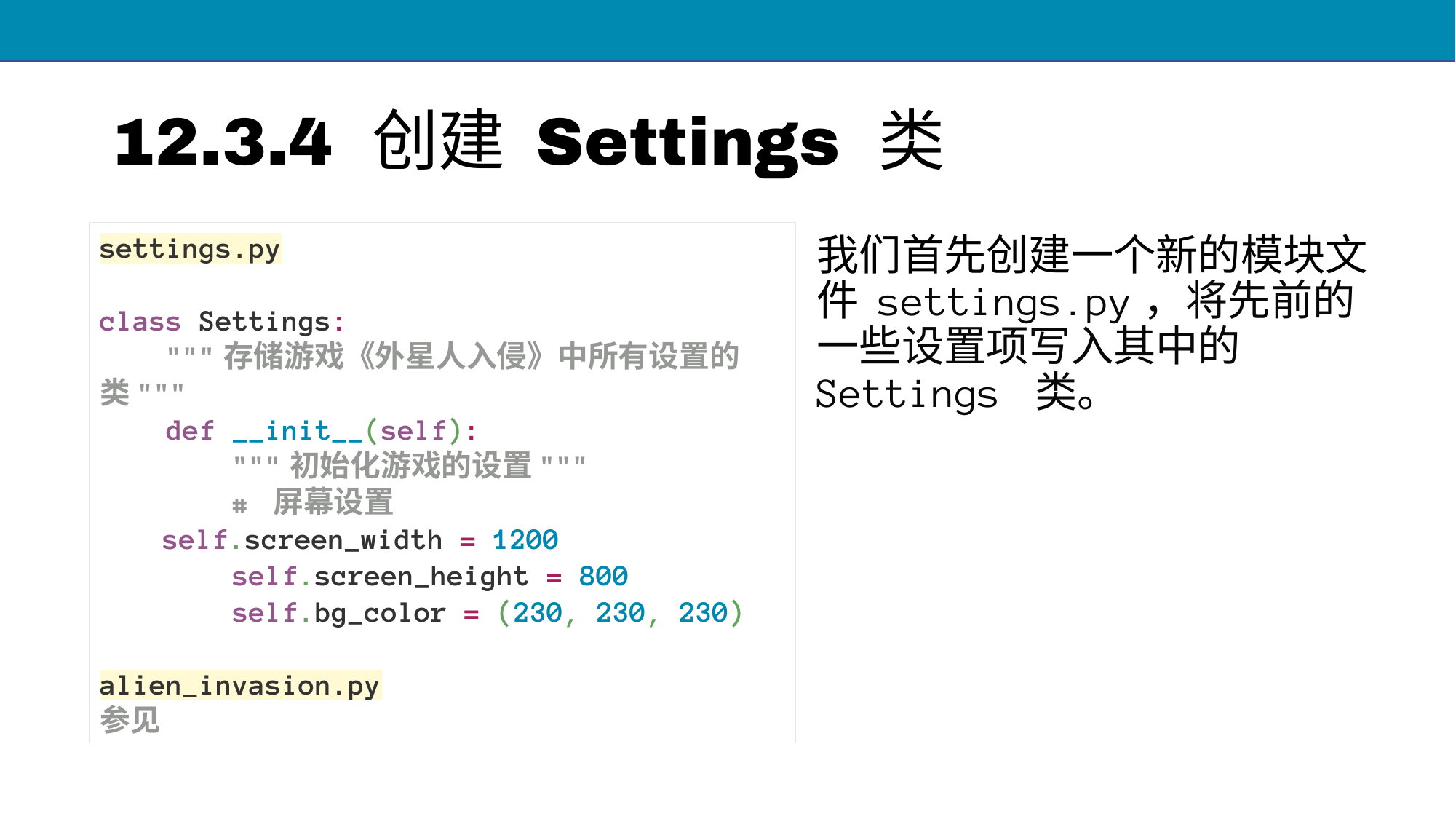

# 12.3.4 创建 Settings 类
settings.py

class Settings:
    """存储游戏《外星人入侵》中所有设置的类"""
    def __init__(self):
        """初始化游戏的设置"""
        # 屏幕设置
        self.screen_width = 1200
        self.screen_height = 800
        self.bg_color = (230, 230, 230)
alien_invasion.py
参见
我们首先创建一个新的模块文件 settings.py，将先前的一些设置项写入其中的 Settings 类。